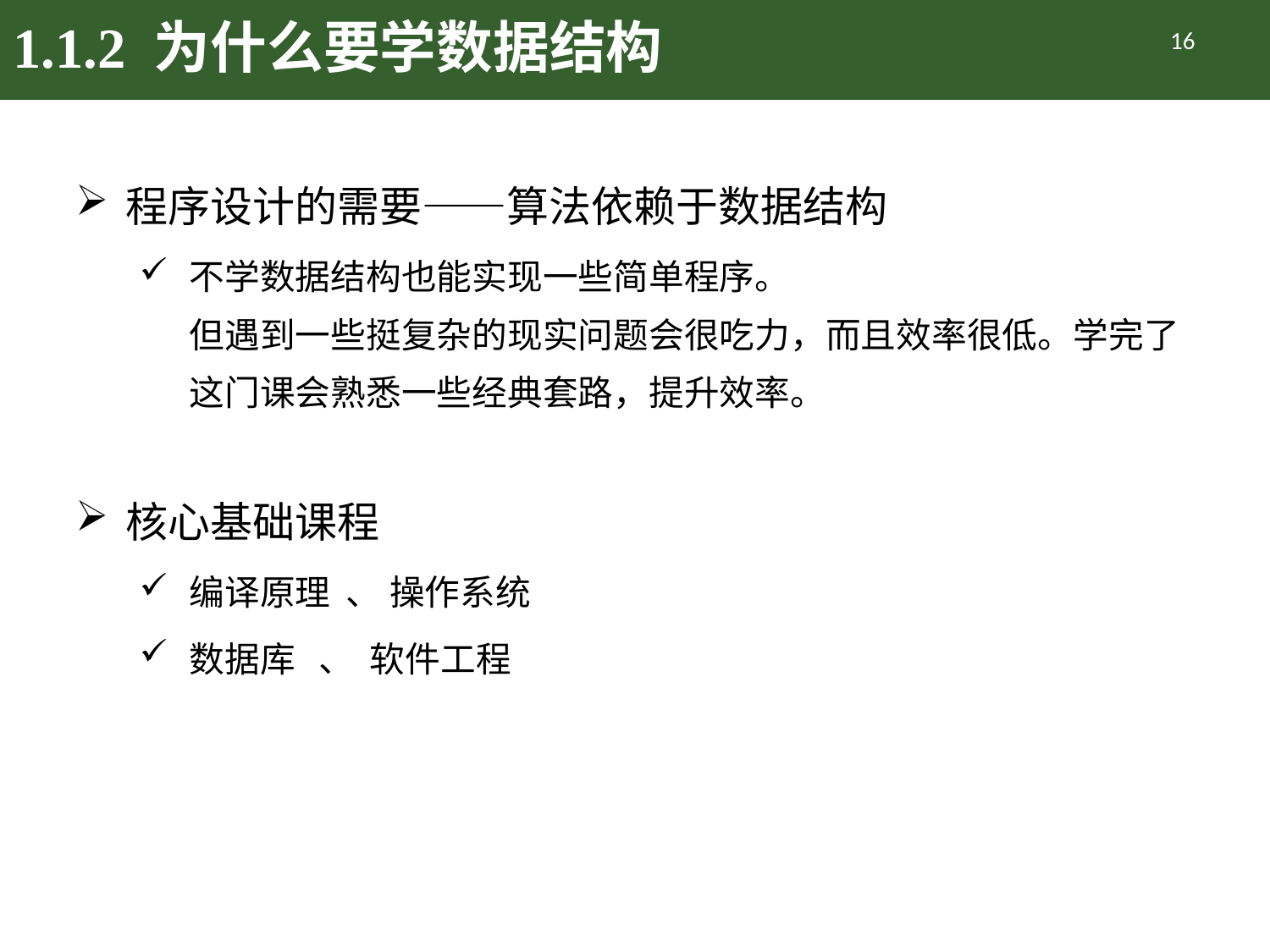

# 1.1.2 为什么要学数据结构
16

程序设计的需要——算法依赖于数据结构
不学数据结构也能实现一些简单程序。
但遇到一些挺复杂的现实问题会很吃力，而且效率很低。学完了这门课会熟悉一些经典套路，提升效率。

核心基础课程
编译原理  、 操作系统
数据库   、  软件工程